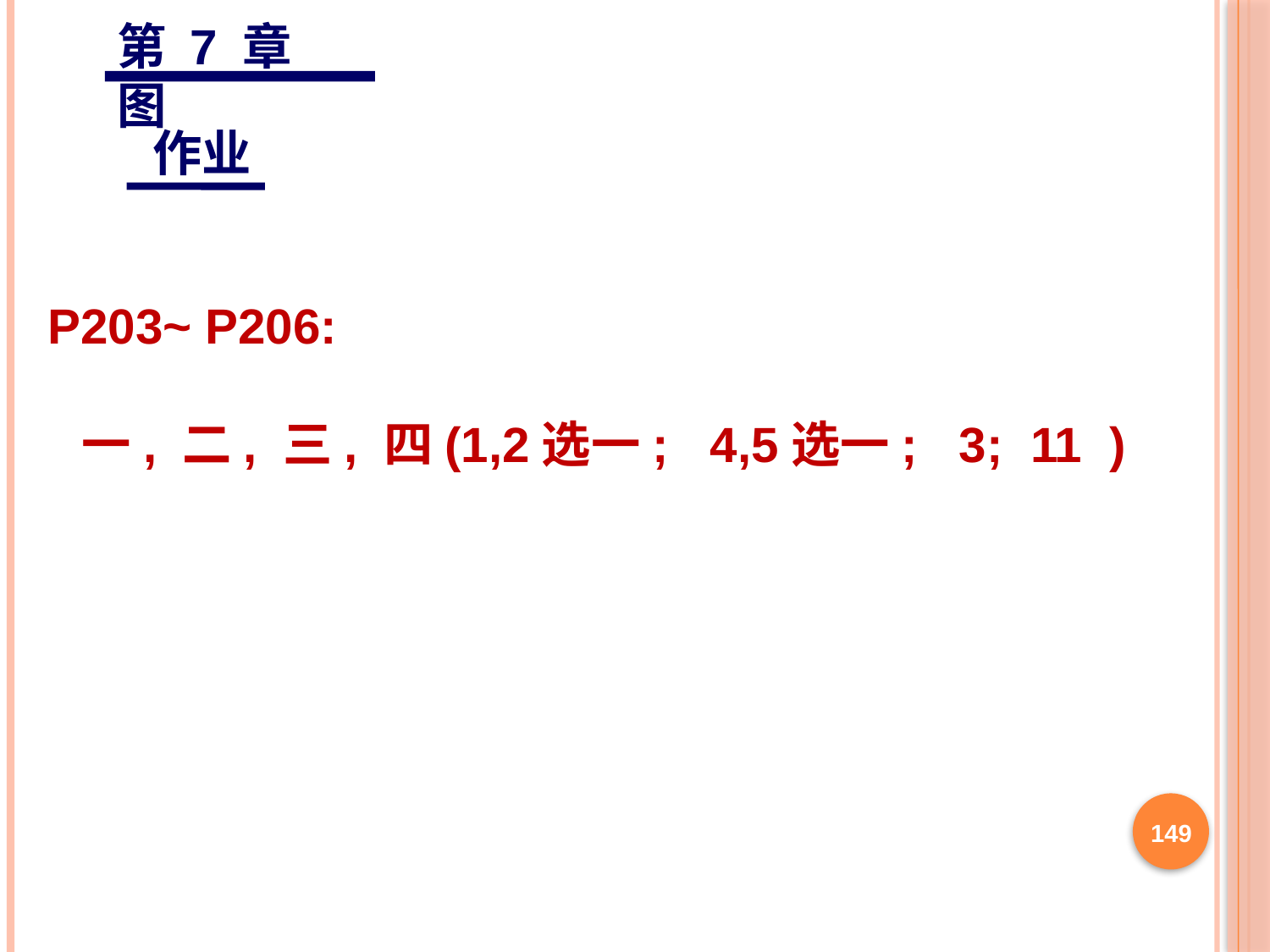

第 7 章  图

 作业

P203~ P206:

  一, 二, 三, 四(1,2选一;   4,5选一;   3;  11  )
149